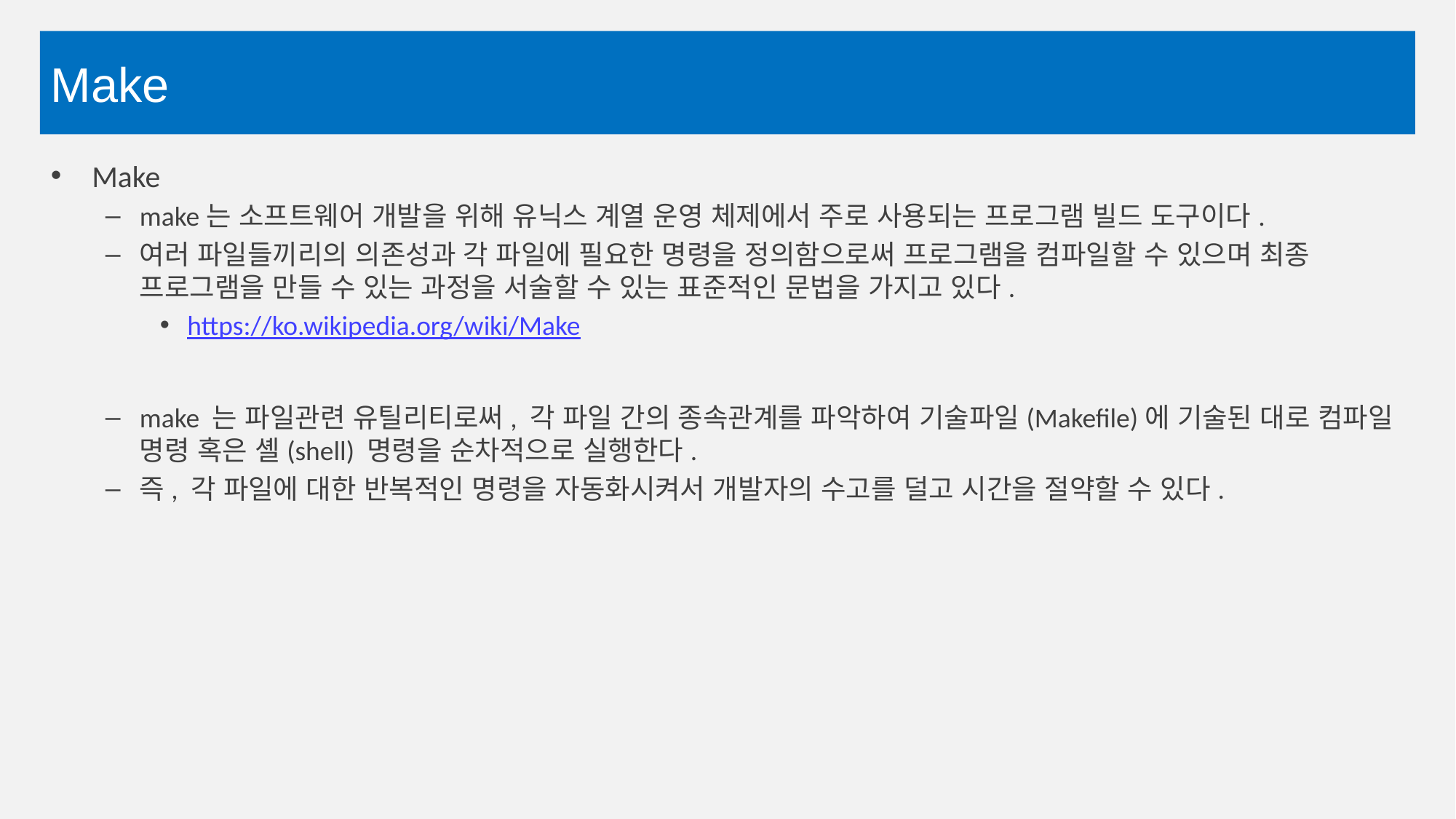

# Make
Make
make는 소프트웨어 개발을 위해 유닉스 계열 운영 체제에서 주로 사용되는 프로그램 빌드 도구이다.
여러 파일들끼리의 의존성과 각 파일에 필요한 명령을 정의함으로써 프로그램을 컴파일할 수 있으며 최종 프로그램을 만들 수 있는 과정을 서술할 수 있는 표준적인 문법을 가지고 있다.
https://ko.wikipedia.org/wiki/Make

make 는 파일관련 유틸리티로써, 각 파일 간의 종속관계를 파악하여 기술파일(Makefile)에 기술된 대로 컴파일 명령 혹은 셸(shell) 명령을 순차적으로 실행한다.
즉, 각 파일에 대한 반복적인 명령을 자동화시켜서 개발자의 수고를 덜고 시간을 절약할 수 있다.